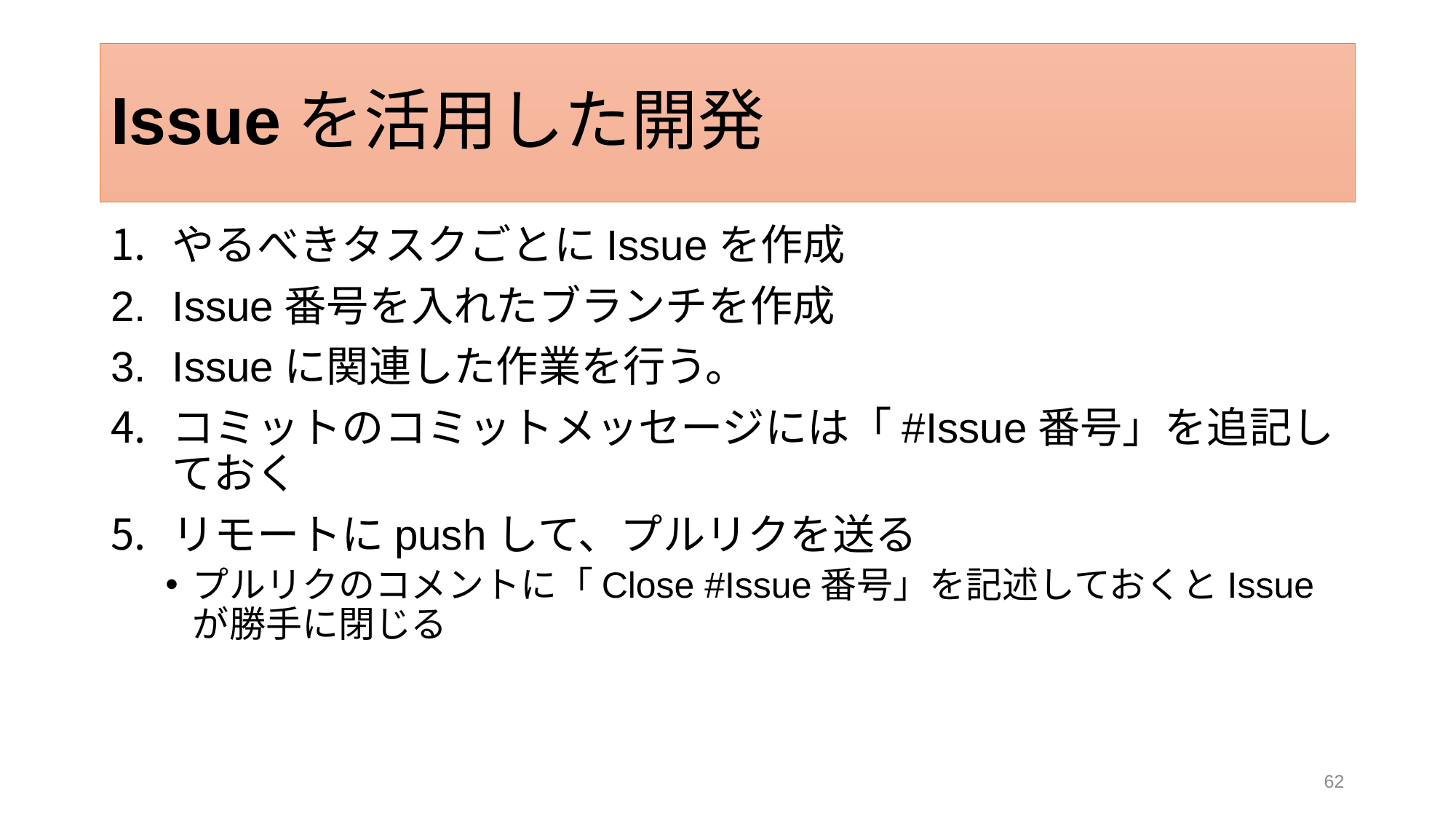

# Issueを活用した開発
やるべきタスクごとにIssueを作成
Issue番号を入れたブランチを作成
Issueに関連した作業を行う。
コミットのコミットメッセージには「#Issue番号」を追記しておく
リモートにpushして、プルリクを送る
プルリクのコメントに「Close #Issue番号」を記述しておくとIssueが勝手に閉じる

62